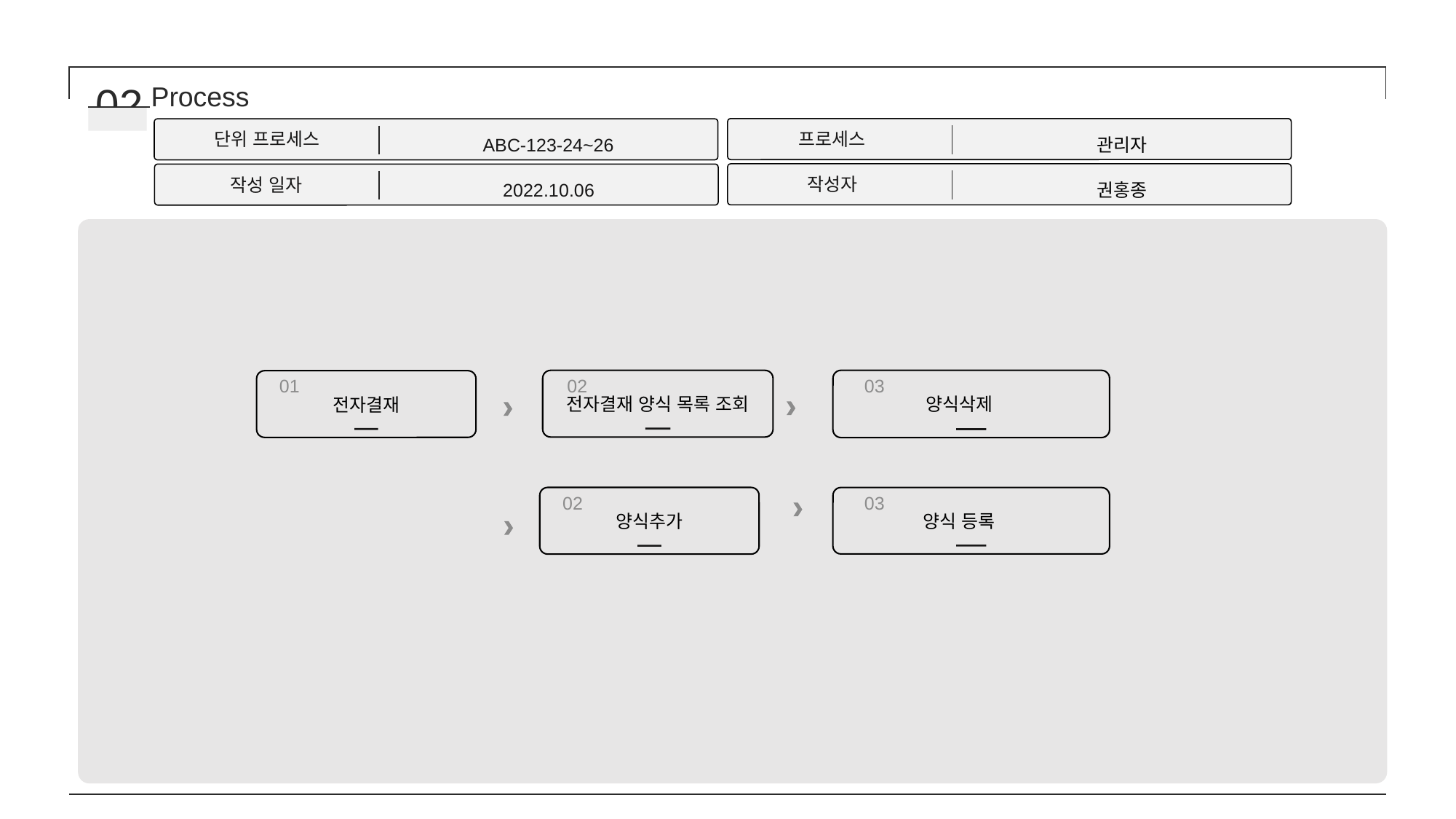

02

Process

프로세스
관리자

단위 프로세스
ABC-123-24~26

작성자
권홍종

작성 일자
2022.10.06

02

전자결재 양식 목록 조회

03

양식삭제

01

전자결재

02

양식추가

03

양식 등록